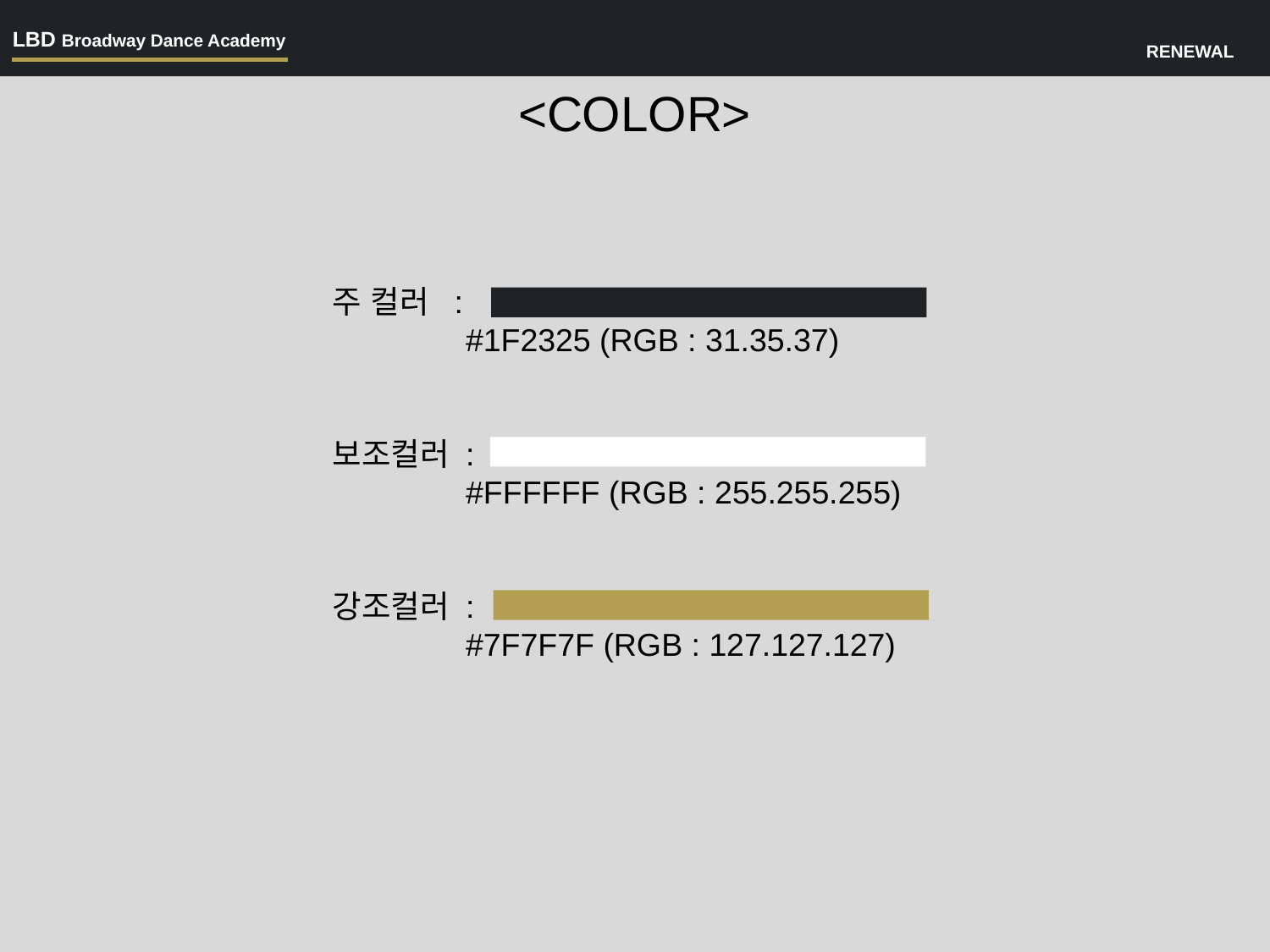

LBD Broadway Dance Academy
RENEWAL
<COLOR>
주 컬러  :
               #1F2325 (RGB : 31.35.37)

보조컬러 :
               #FFFFFF (RGB : 255.255.255)

강조컬러 :
               #7F7F7F (RGB : 127.127.127)